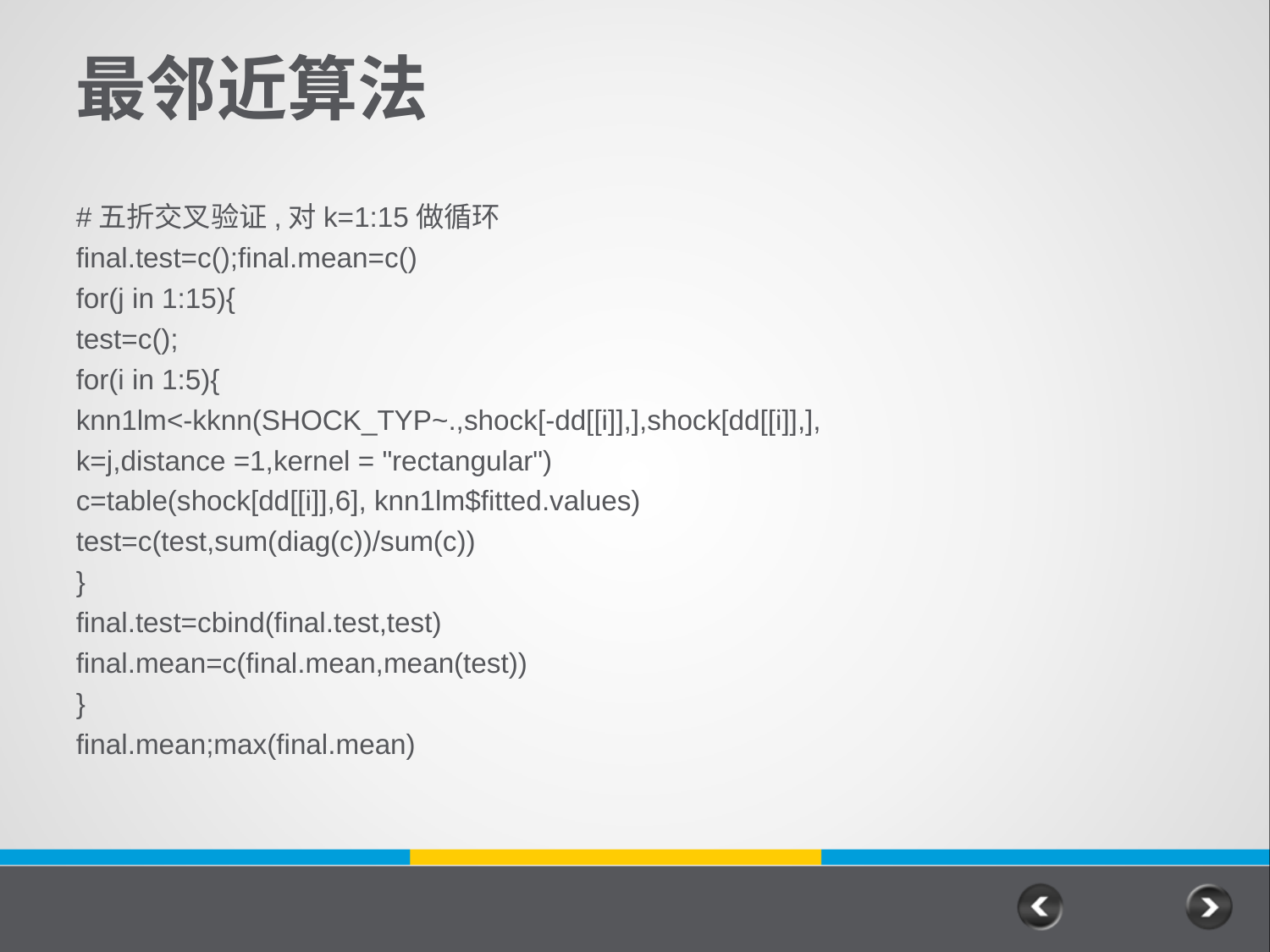

# 最邻近算法
#五折交叉验证,对k=1:15做循环
final.test=c();final.mean=c()
for(j in 1:15){
test=c();
for(i in 1:5){
knn1lm<-kknn(SHOCK_TYP~.,shock[-dd[[i]],],shock[dd[[i]],],
k=j,distance =1,kernel = "rectangular")
c=table(shock[dd[[i]],6], knn1lm$fitted.values)
test=c(test,sum(diag(c))/sum(c))
}
final.test=cbind(final.test,test)
final.mean=c(final.mean,mean(test))
}
final.mean;max(final.mean)
80